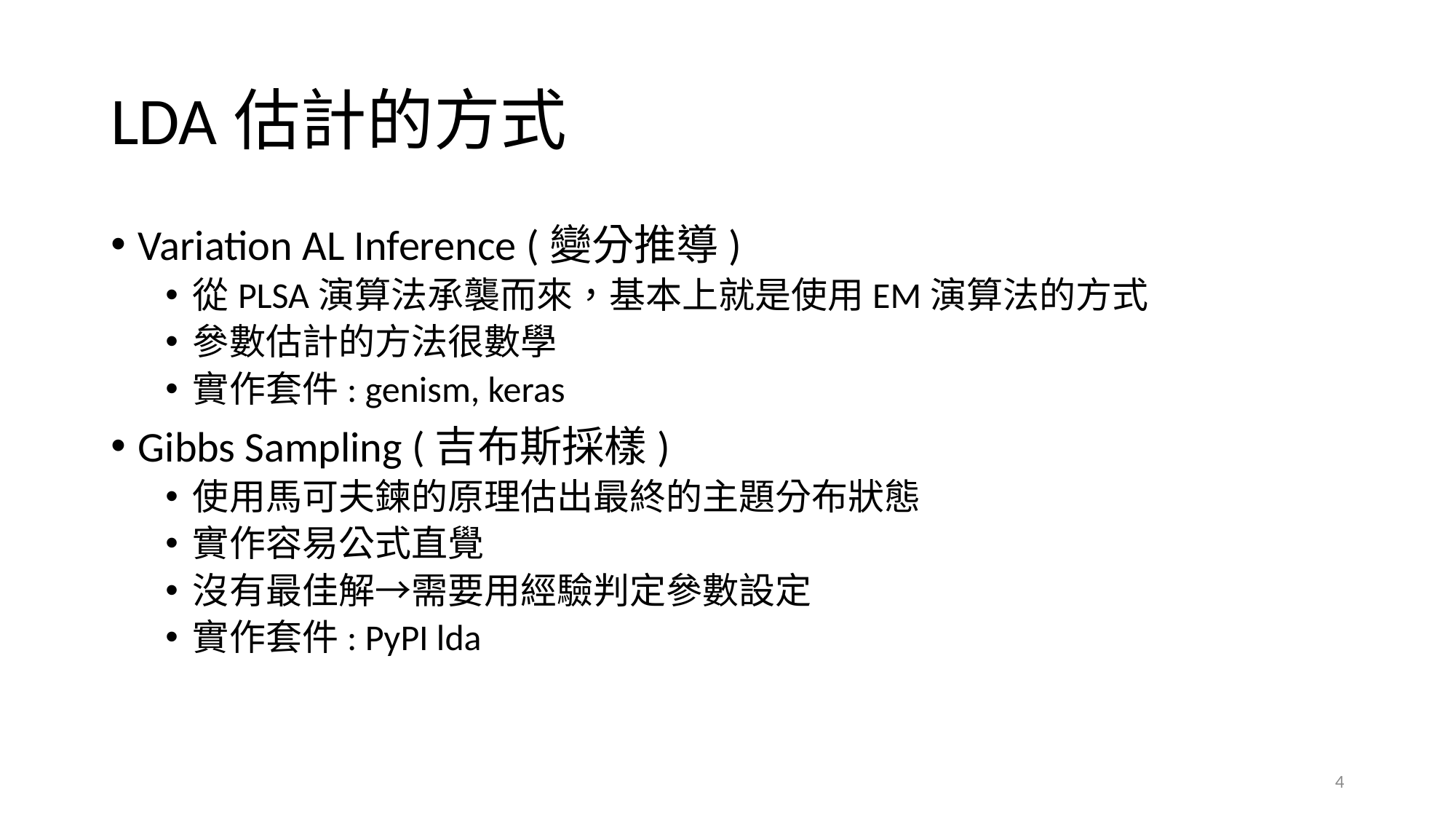

# LDA估計的方式
Variation AL Inference (變分推導)
從PLSA演算法承襲而來，基本上就是使用EM演算法的方式
參數估計的方法很數學
實作套件: genism, keras
Gibbs Sampling (吉布斯採樣)
使用馬可夫鍊的原理估出最終的主題分布狀態
實作容易公式直覺
沒有最佳解→需要用經驗判定參數設定
實作套件: PyPI lda
4